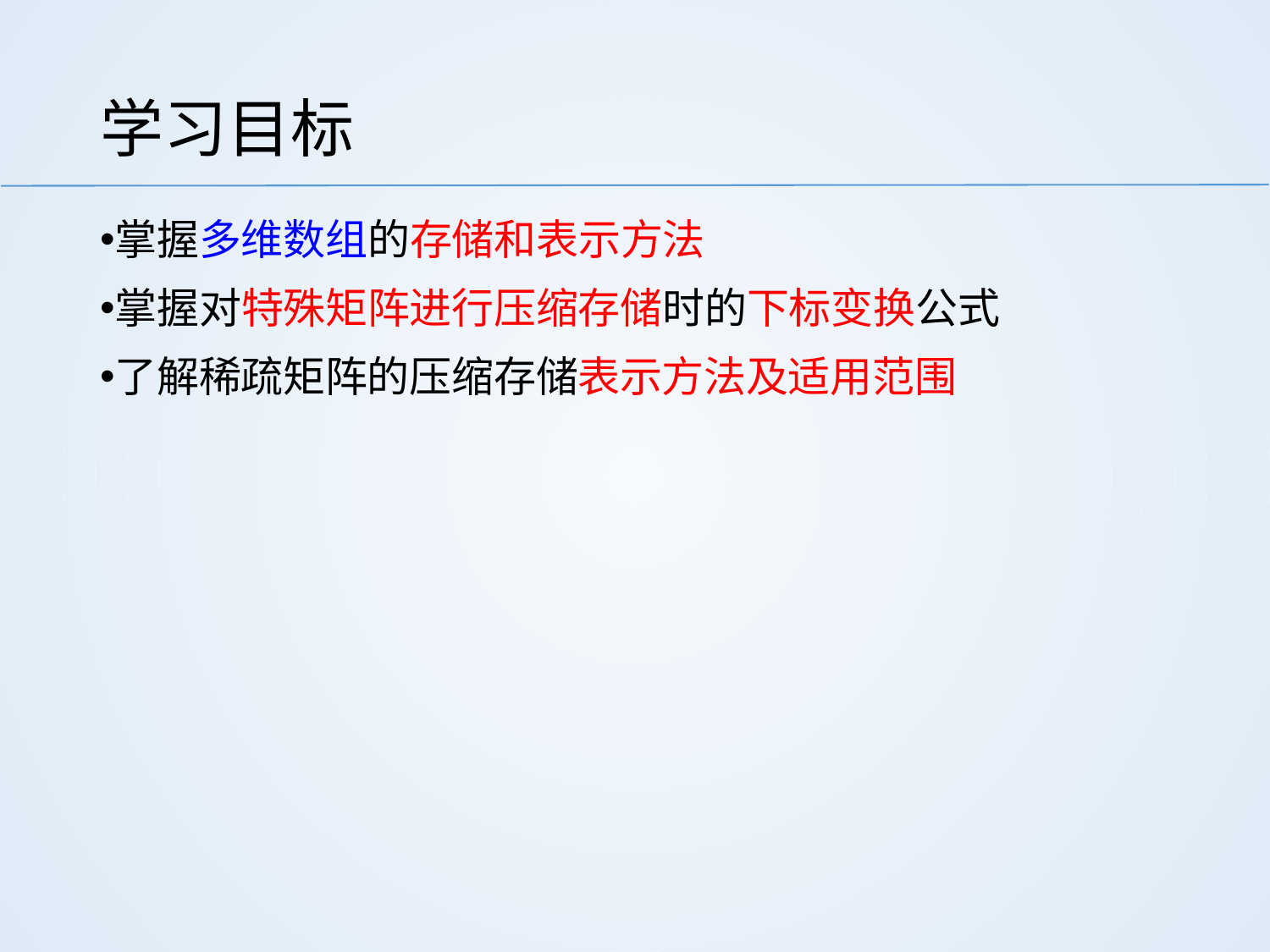

# 学习目标
掌握多维数组的存储和表示方法
掌握对特殊矩阵进行压缩存储时的下标变换公式
了解稀疏矩阵的压缩存储表示方法及适用范围